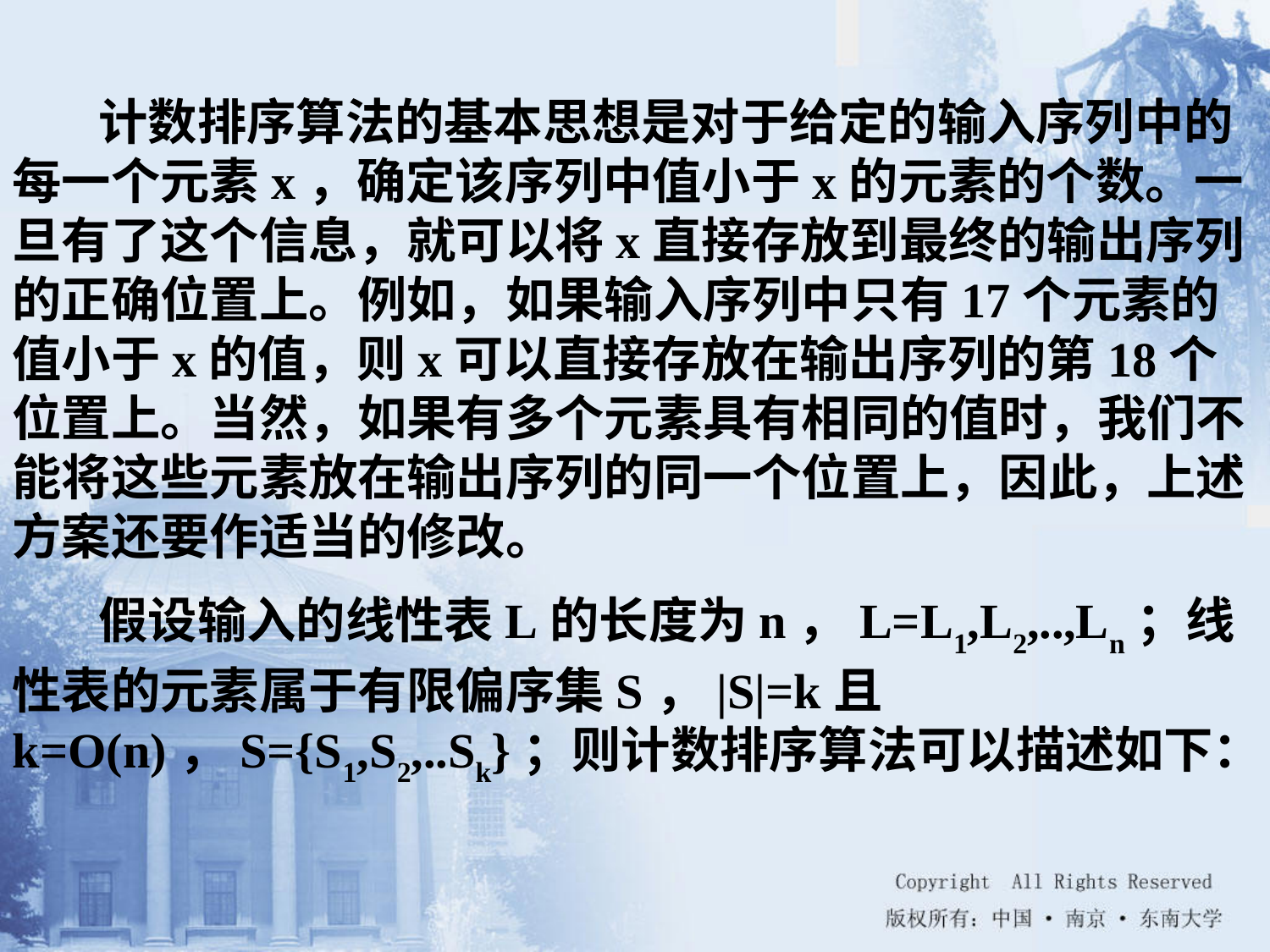

计数排序算法的基本思想是对于给定的输入序列中的每一个元素x，确定该序列中值小于x的元素的个数。一旦有了这个信息，就可以将x直接存放到最终的输出序列的正确位置上。例如，如果输入序列中只有17个元素的值小于x的值，则x可以直接存放在输出序列的第18个位置上。当然，如果有多个元素具有相同的值时，我们不能将这些元素放在输出序列的同一个位置上，因此，上述方案还要作适当的修改。
假设输入的线性表L的长度为n，L=L1,L2,..,Ln；线性表的元素属于有限偏序集S，|S|=k且k=O(n)，S={S1,S2,..Sk}；则计数排序算法可以描述如下：